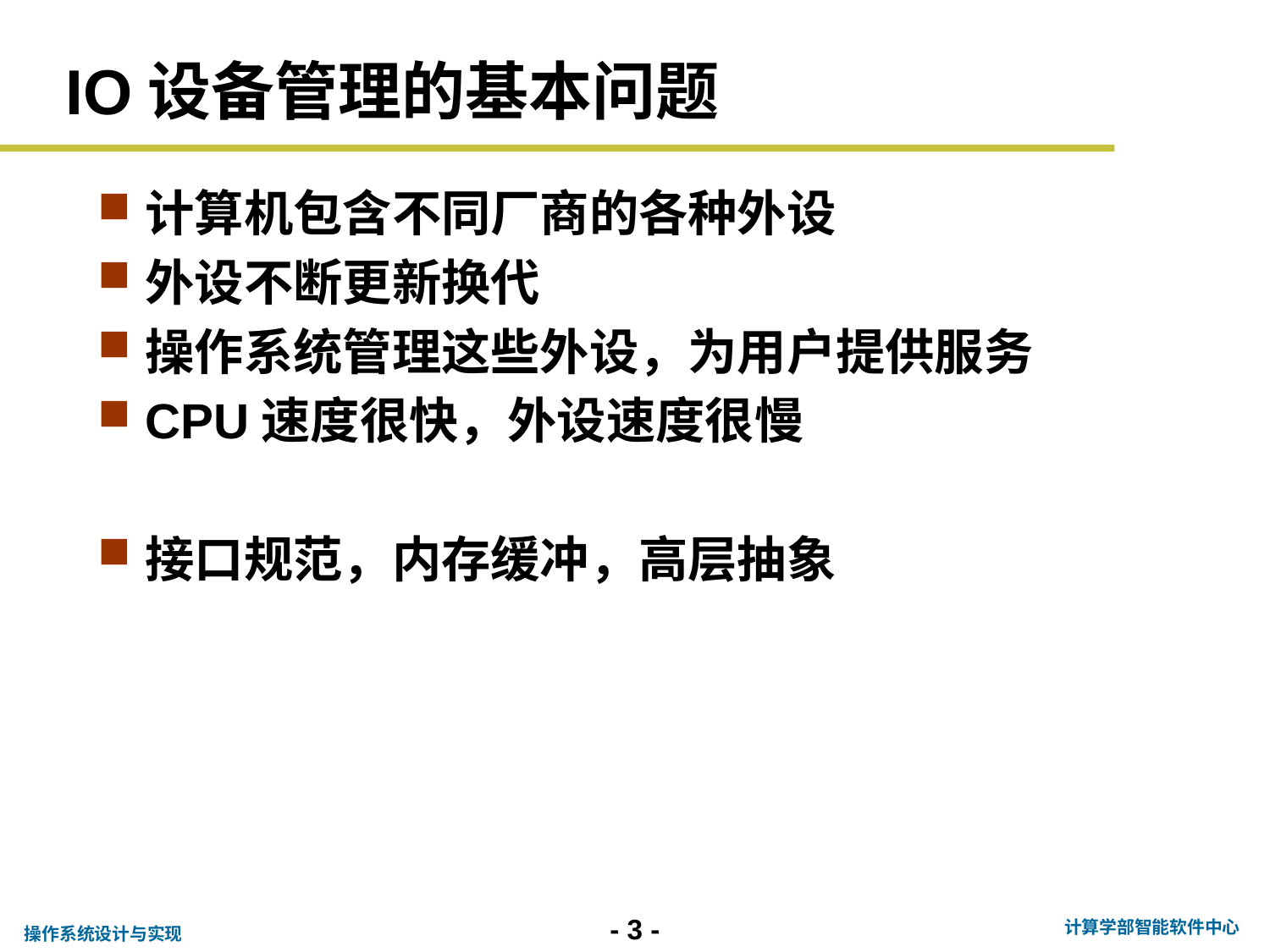

# IO设备管理的基本问题
计算机包含不同厂商的各种外设
外设不断更新换代
操作系统管理这些外设，为用户提供服务
CPU速度很快，外设速度很慢

接口规范，内存缓冲，高层抽象